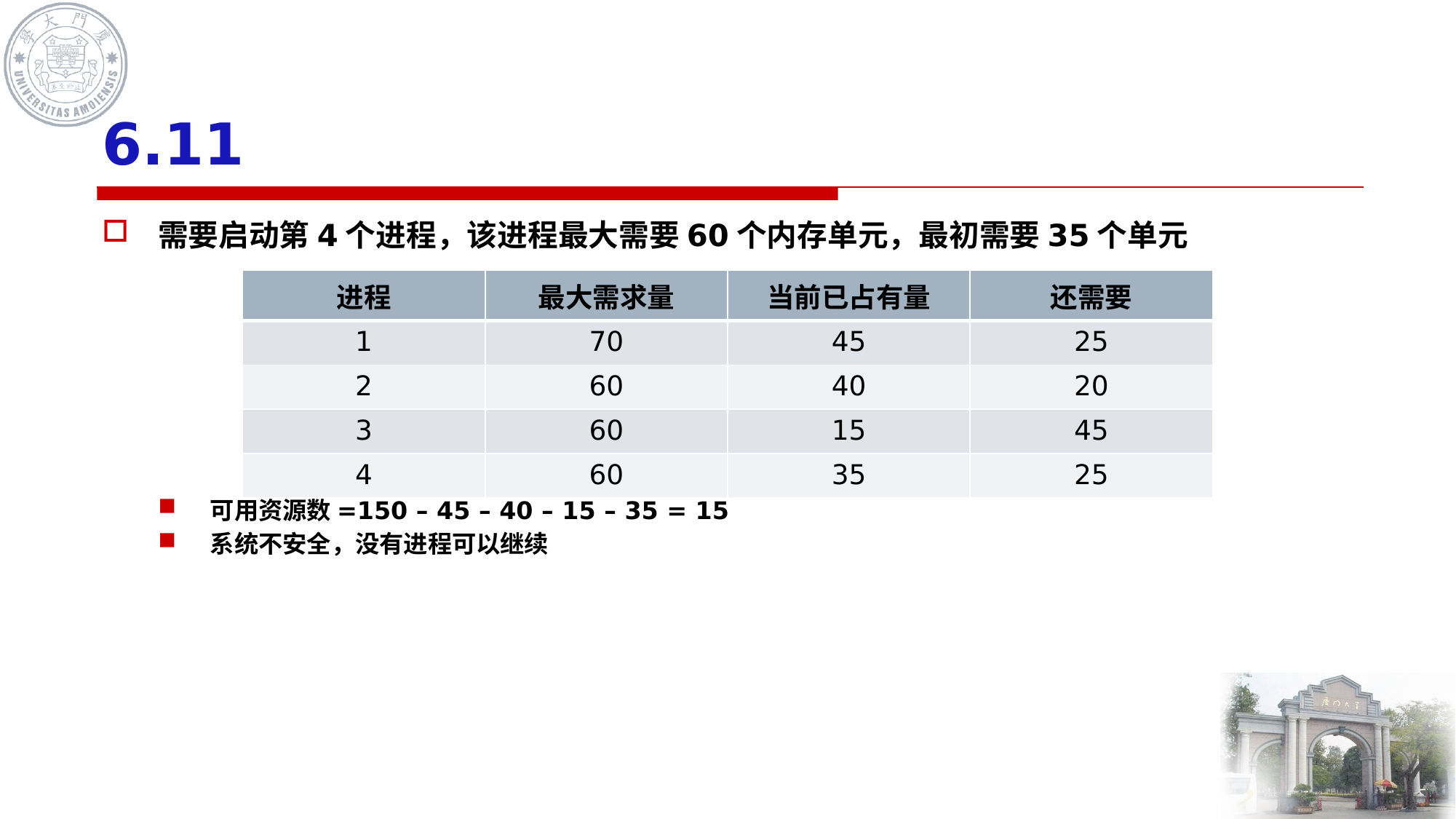

# 6.11
需要启动第4个进程，该进程最大需要60个内存单元，最初需要35个单元

可用资源数=150 – 45 – 40 – 15 – 35 = 15
系统不安全，没有进程可以继续

| 进程 | 最大需求量 | 当前已占有量 | 还需要 |
| --- | --- | --- | --- |
| 1 | 70 | 45 | 25 |
| 2 | 60 | 40 | 20 |
| 3 | 60 | 15 | 45 |
| 4 | 60 | 35 | 25 |